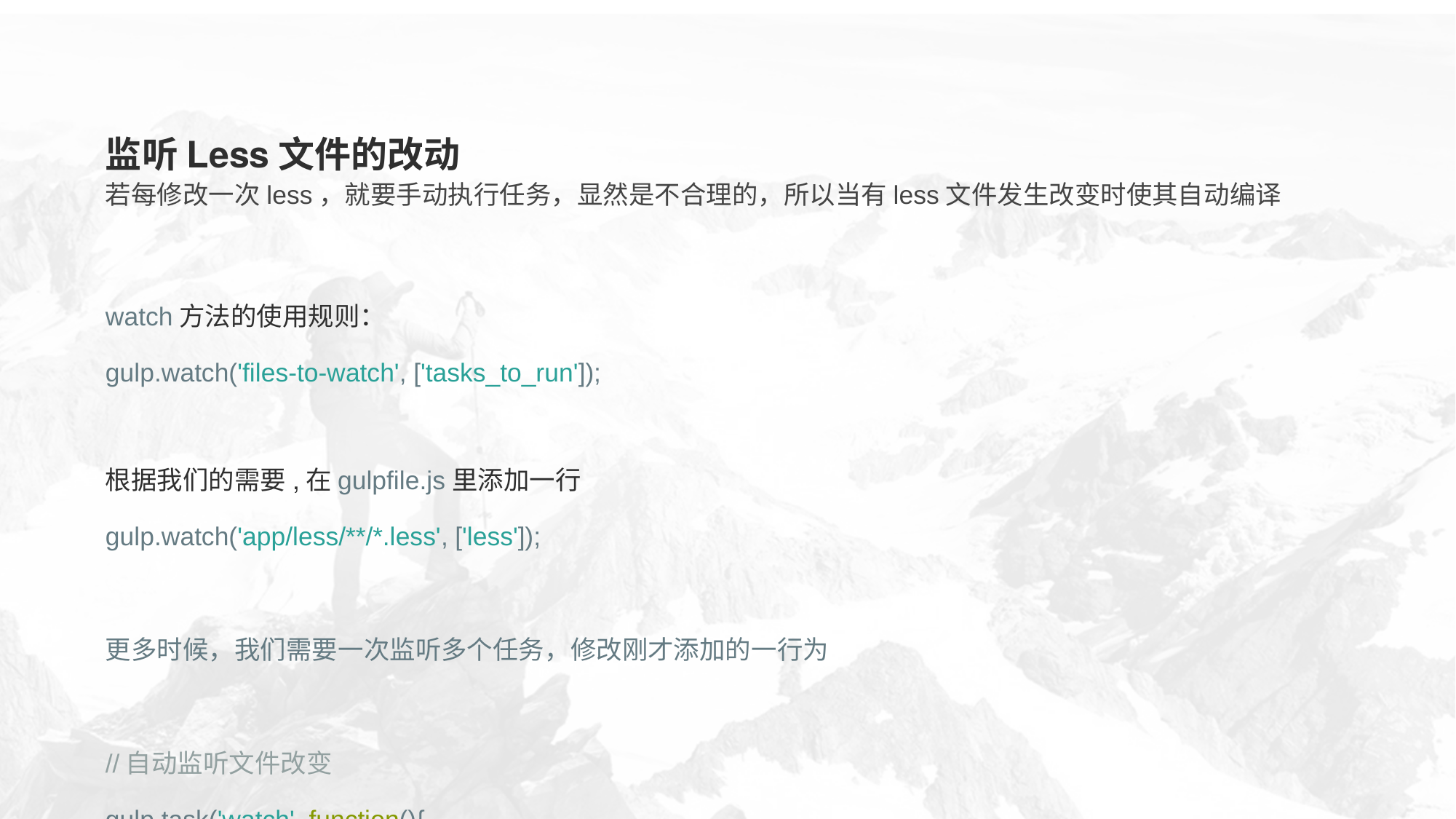

# 监听Less文件的改动
若每修改一次less，就要手动执行任务，显然是不合理的，所以当有less文件发生改变时使其自动编译

watch方法的使用规则：
gulp.watch('files-to-watch', ['tasks_to_run']);

根据我们的需要,在gulpfile.js里添加一行
gulp.watch('app/less/**/*.less', ['less']);

更多时候，我们需要一次监听多个任务，修改刚才添加的一行为

//自动监听文件改变
gulp.task('watch', function(){
  gulp.watch('app/less/**/*.less', ['less']);
  // 其他任务
})